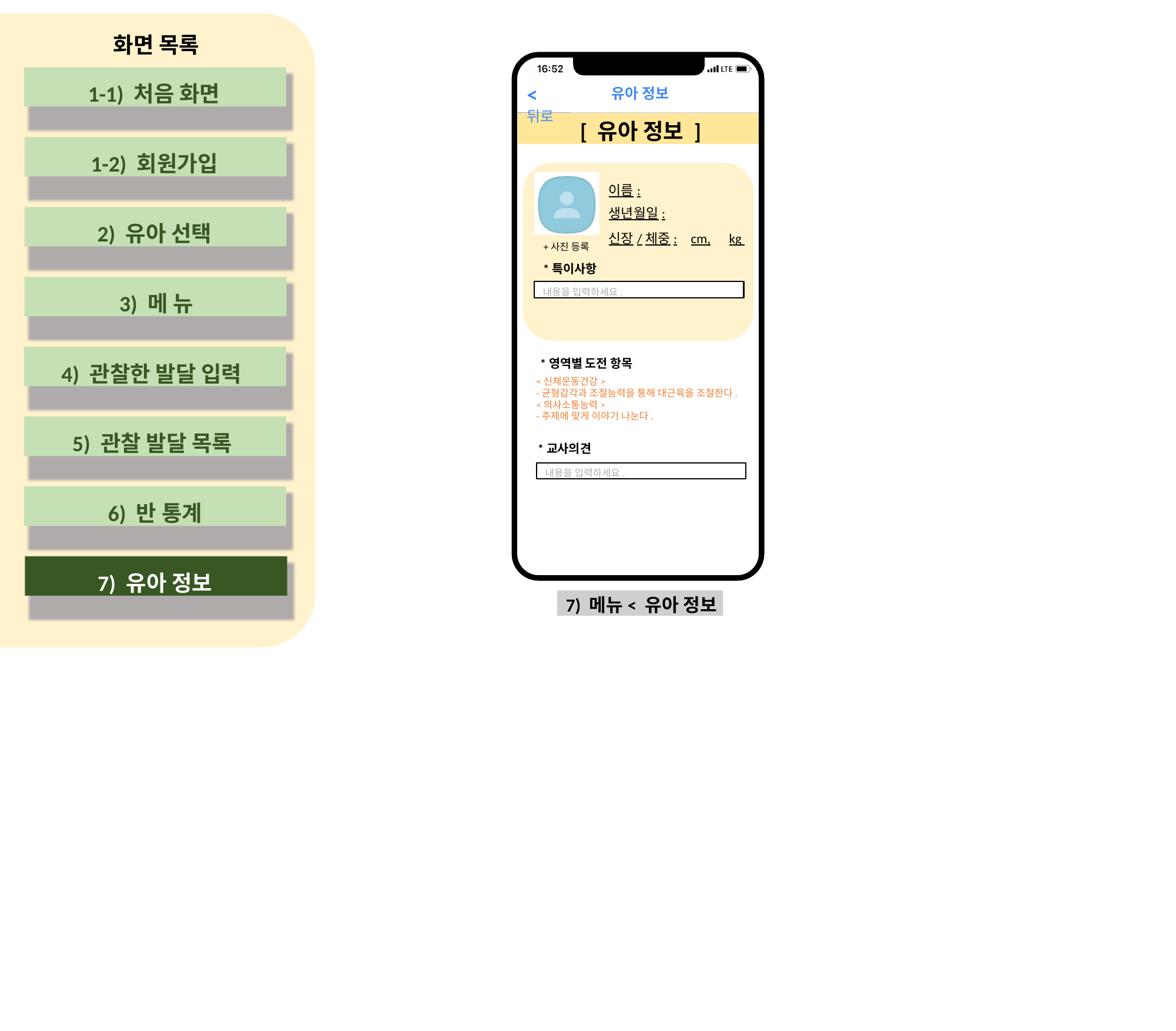

# 화면 목록

1-1) 처음 화면

<뒤로
유아 정보

[ 유아 정보 ]
1-2) 회원가입

이름:
생년월일:
2) 유아 선택

신장/체중:	cm,	kg
+사진 등록
*특이사항
3) 메 뉴

내용을 입력하세요.
4) 관찰한 발달 입력
*영역별 도전 항목
<신체운동건강>
-균형감각과 조절능력을 통해 대근육을 조절한다.
<의사소통능력>
-주제에 맞게 이야기 나눈다.

5) 관찰 발달 목록

*교사의견
내용을 입력하세요.
6) 반 통계

7) 유아 정보

7) 메뉴< 유아 정보